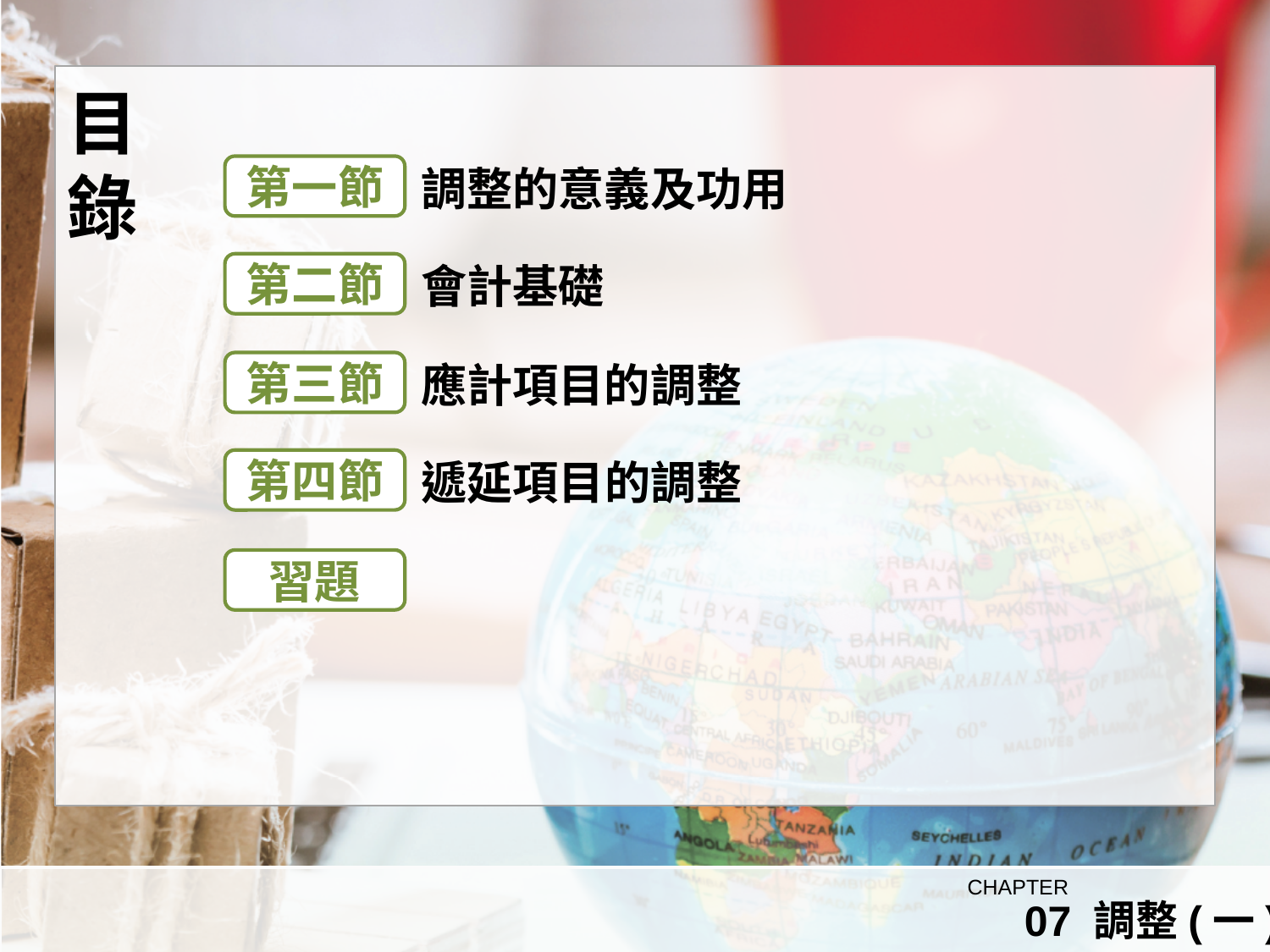

調整的意義及功用
第一節
會計基礎
第二節
應計項目的調整
第三節
遞延項目的調整
第四節
習題